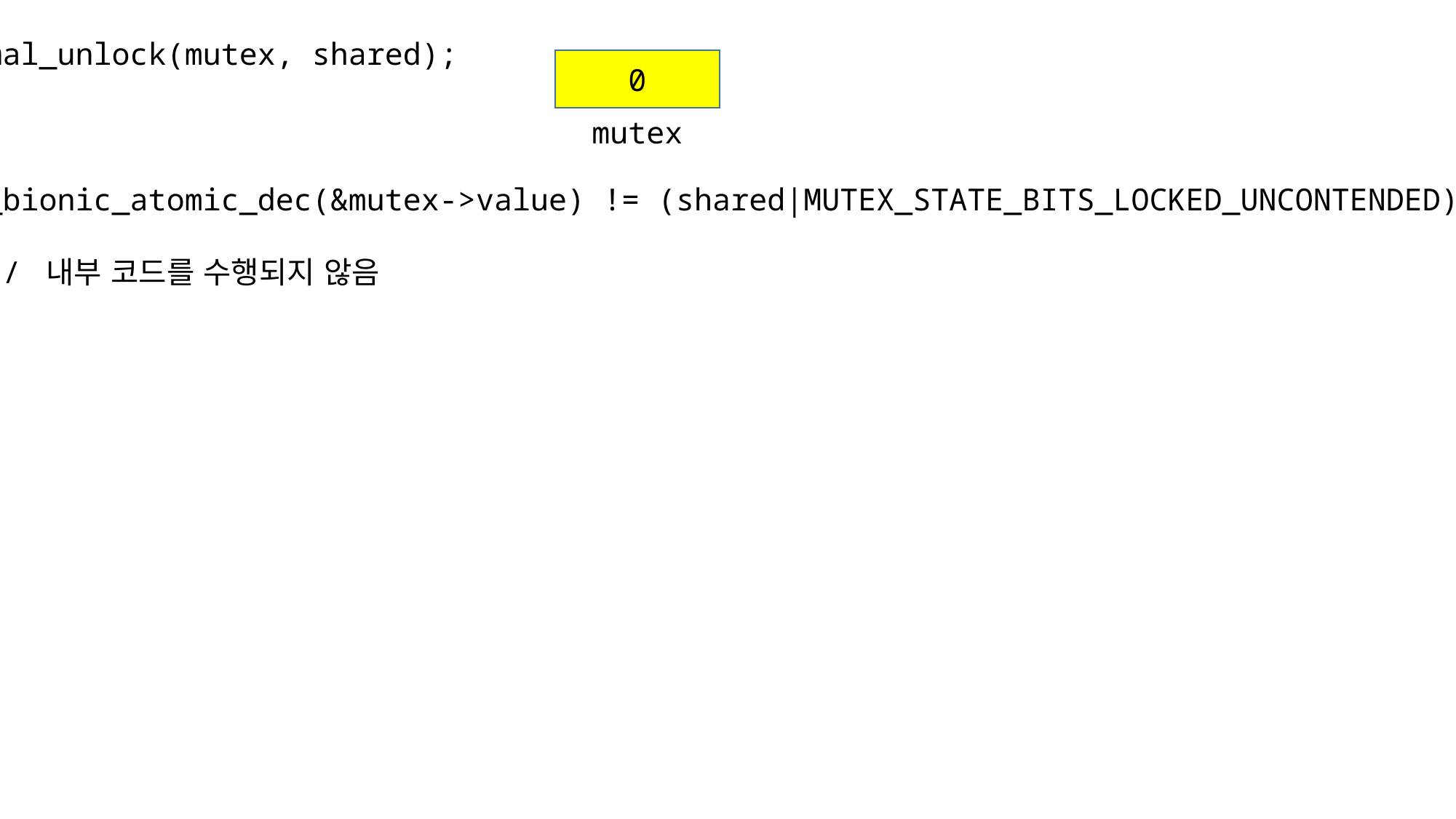

_normal_unlock(mutex, shared);

if(__bionic_atomic_dec(&mutex->value) != (shared|MUTEX_STATE_BITS_LOCKED_UNCONTENDED))
{
    // 내부 코드를 수행되지 않음
}
0
mutex